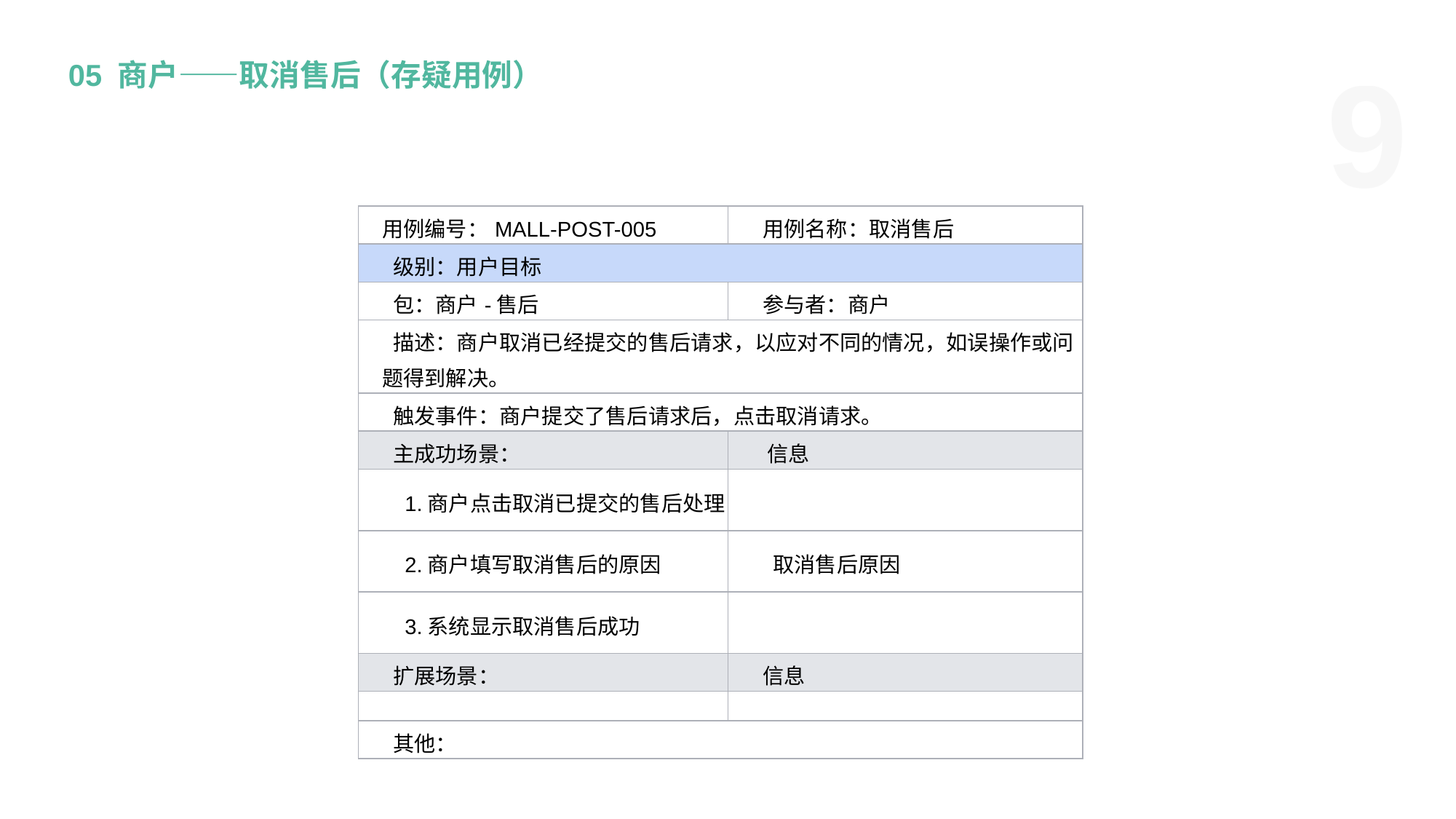

05 商户——取消售后（存疑用例）
| 用例编号：MALL-POST-005 | 用例名称：取消售后 |
| --- | --- |
| 级别：用户目标 |  |
| 包：商户-售后 | 参与者：商户 |
| 描述：商户取消已经提交的售后请求，以应对不同的情况，如误操作或问题得到解决。 |  |
| 触发事件：商户提交了售后请求后，点击取消请求。 |  |
| 主成功场景： | 信息 |
| 1.商户点击取消已提交的售后处理 |  |
| 2.商户填写取消售后的原因 | 取消售后原因 |
| 3.系统显示取消售后成功 |  |
| 扩展场景： | 信息 |
|  |  |
| 其他： |  |